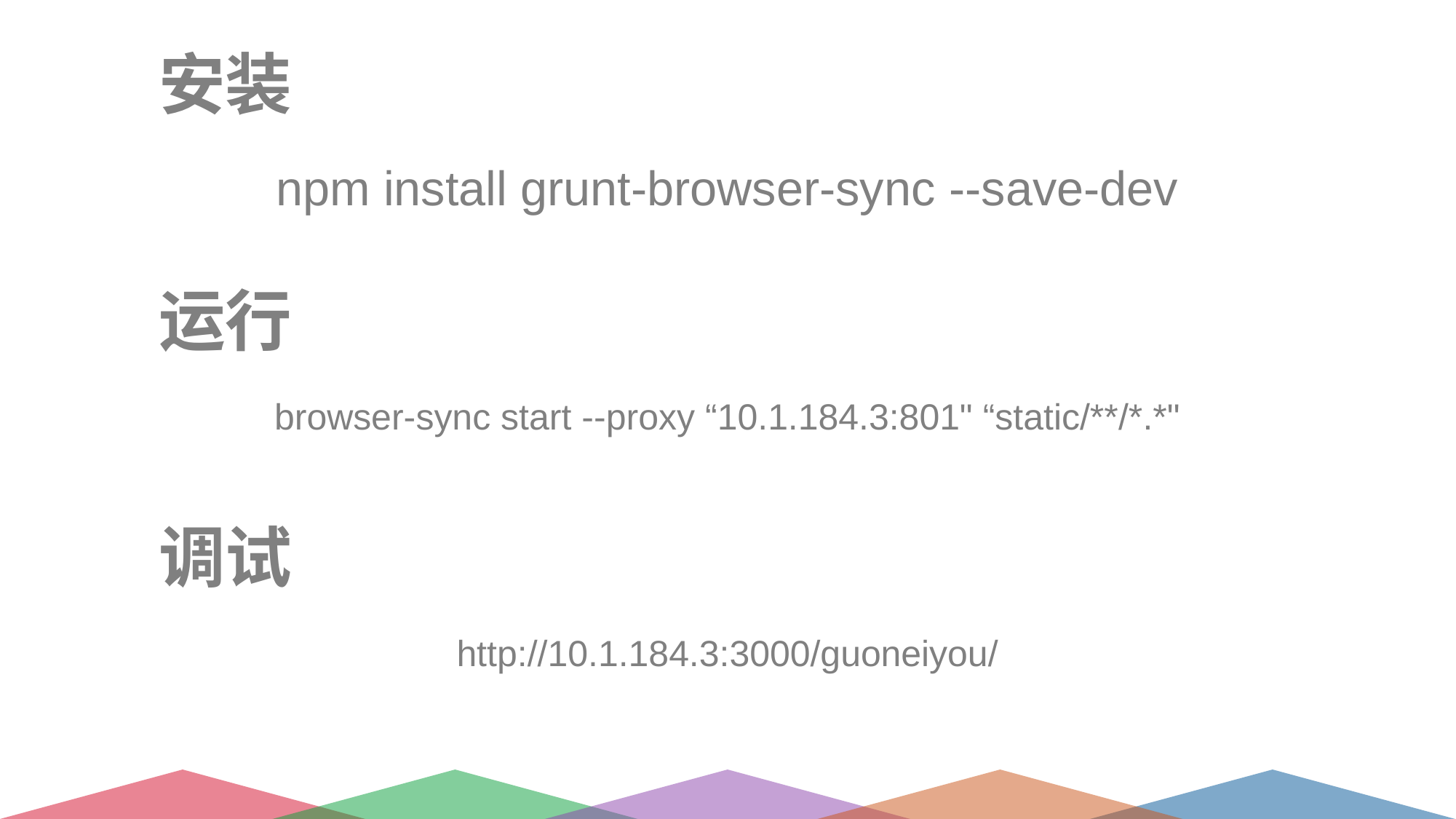

安装
npm install grunt-browser-sync --save-dev
运行
browser-sync start --proxy “10.1.184.3:801" “static/**/*.*"
调试
http://10.1.184.3:3000/guoneiyou/